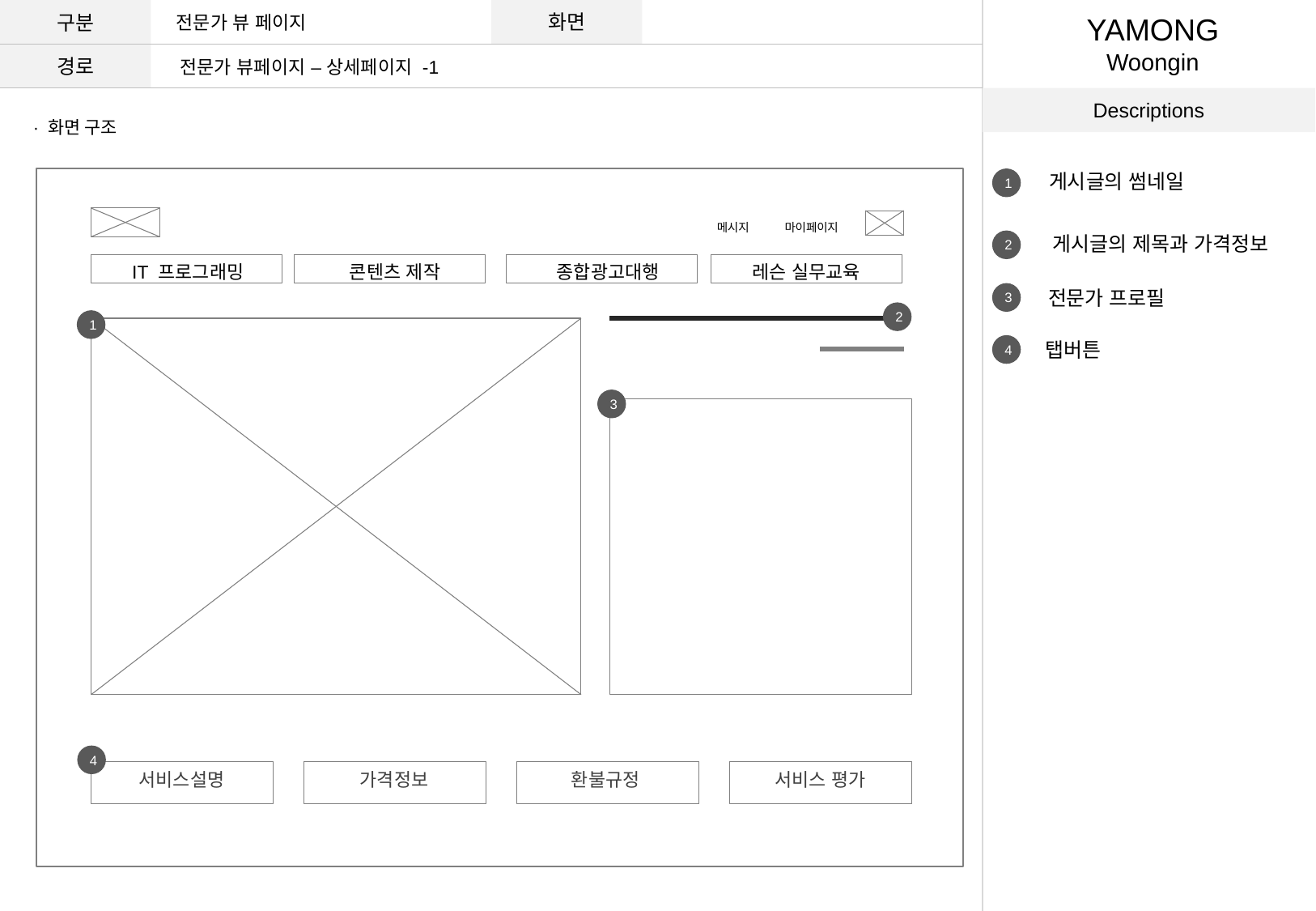

구분
화면
전문가 뷰 페이지
YAMONG
Woongin
경로
전문가 뷰페이지 – 상세페이지 -1
Descriptions
· 화면 구조
게시글의 썸네일

1

메시지
마이페이지
게시글의 제목과 가격정보
2

IT 프로그래밍

콘텐츠 제작

종합광고대행

레슨 실무교육
전문가 프로필
3
2
1

탭버튼
4
3

4

서비스설명
가격정보
환불규정
서비스 평가